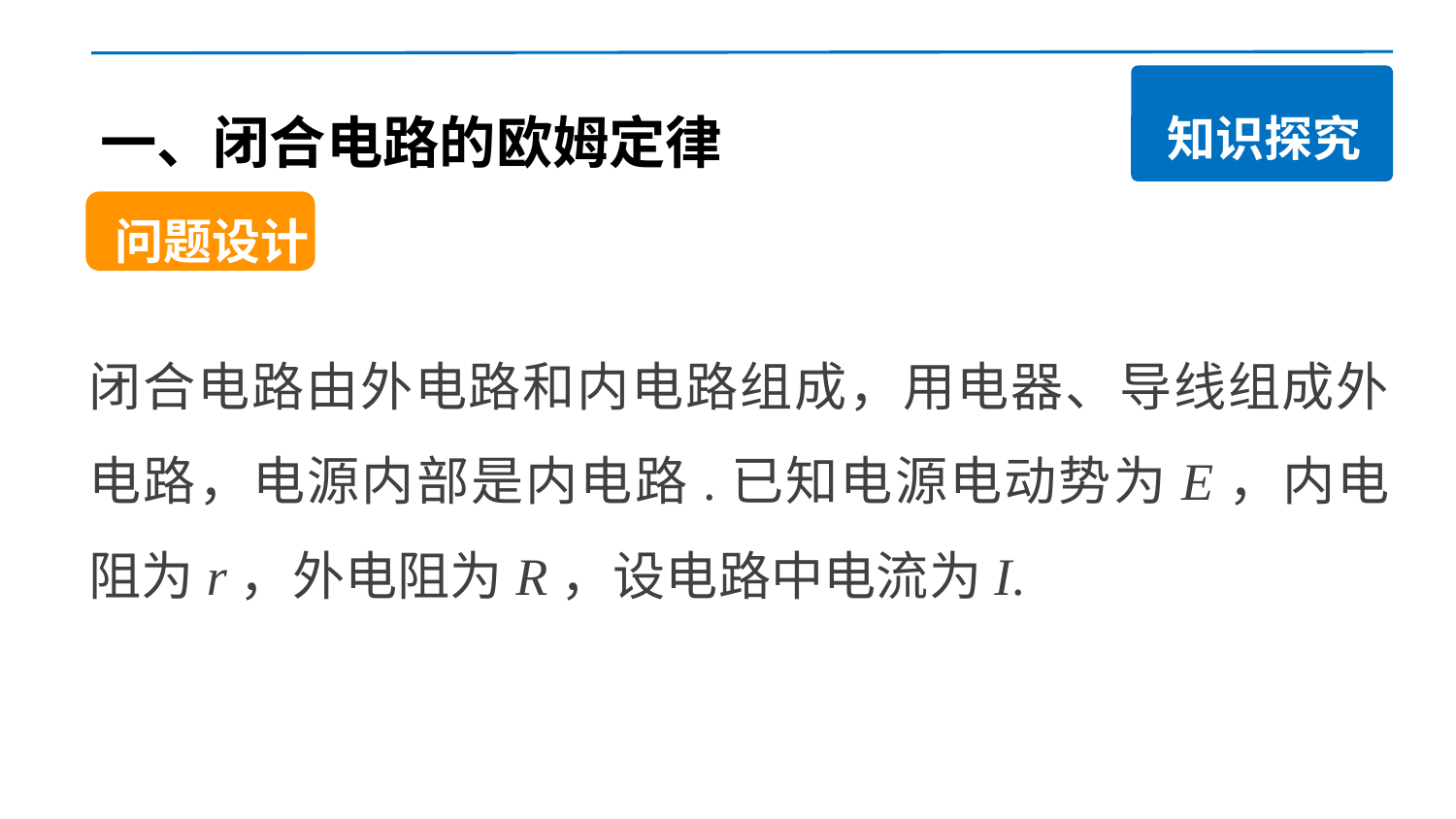

一、闭合电路的欧姆定律

知识探究
 问题设计
闭合电路由外电路和内电路组成，用电器、导线组成外电路，电源内部是内电路.已知电源电动势为E，内电阻为r，外电阻为R，设电路中电流为I.